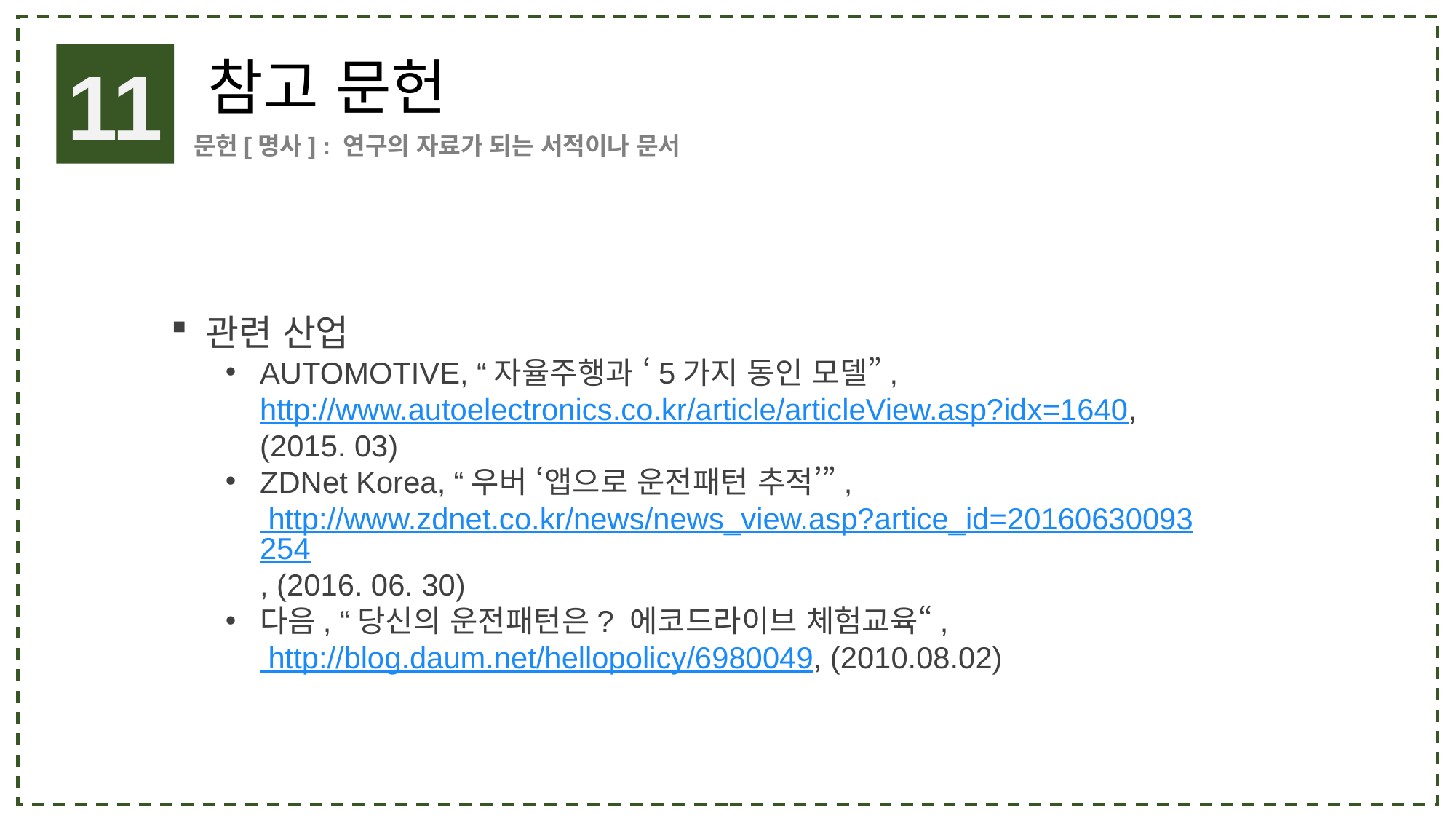

11
참고 문헌
문헌[명사] : 연구의 자료가 되는 서적이나 문서
관련 산업
AUTOMOTIVE, “자율주행과 ‘5가지 동인 모델”, http://www.autoelectronics.co.kr/article/articleView.asp?idx=1640, (2015. 03)
ZDNet Korea, “우버 ‘앱으로 운전패턴 추적’”, http://www.zdnet.co.kr/news/news_view.asp?artice_id=20160630093254, (2016. 06. 30)
다음, “당신의 운전패턴은? 에코드라이브 체험교육“, http://blog.daum.net/hellopolicy/6980049, (2010.08.02)